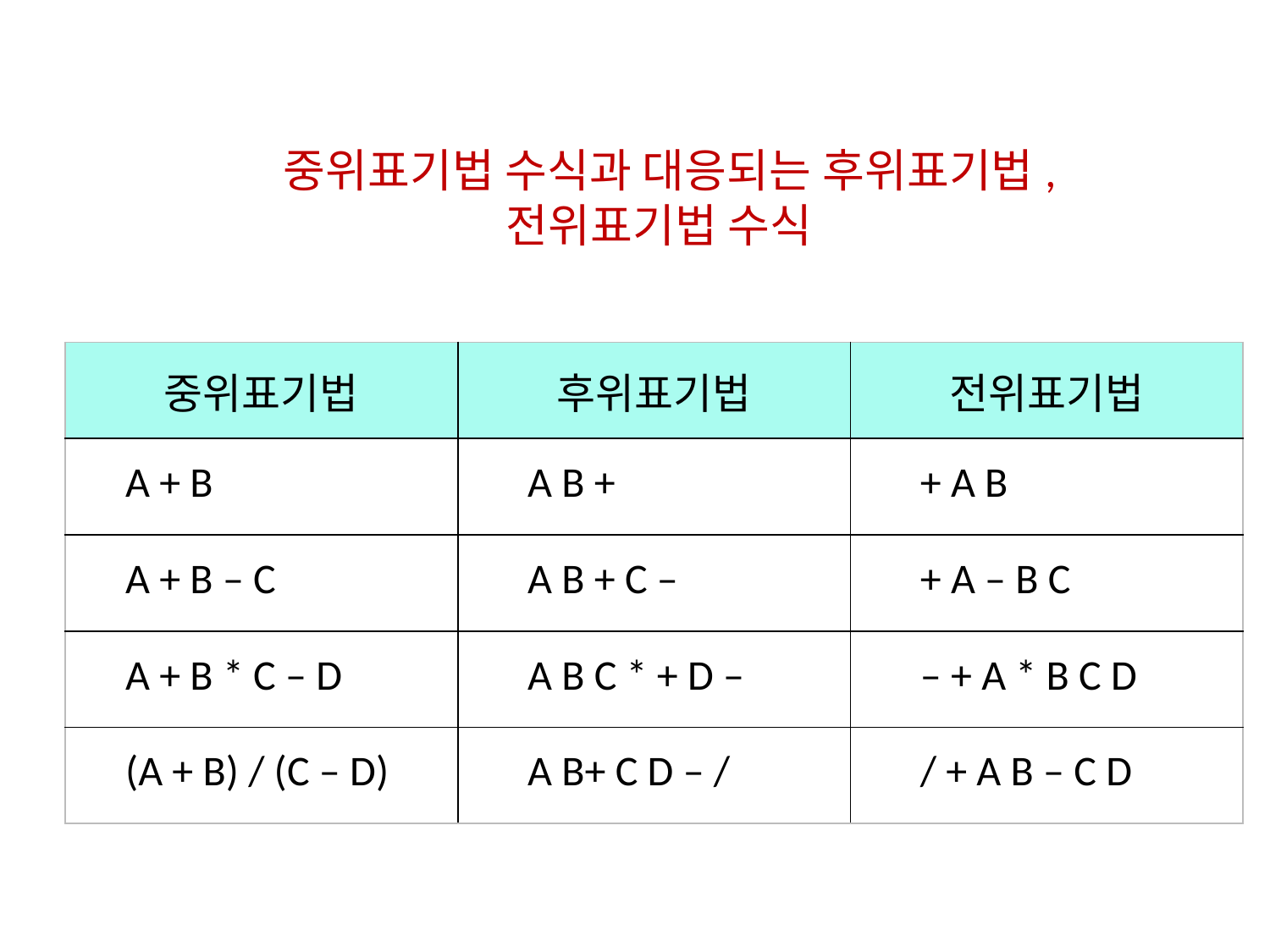

중위표기법 수식과 대응되는 후위표기법, 전위표기법 수식
| 중위표기법 | 후위표기법 | 전위표기법 |
| --- | --- | --- |
| A + B | A B + | + A B |
| A + B – C | A B + C – | + A – B C |
| A + B \* C – D | A B C \* + D – | – + A \* B C D |
| (A + B) / (C – D) | A B+ C D – / | / + A B – C D |